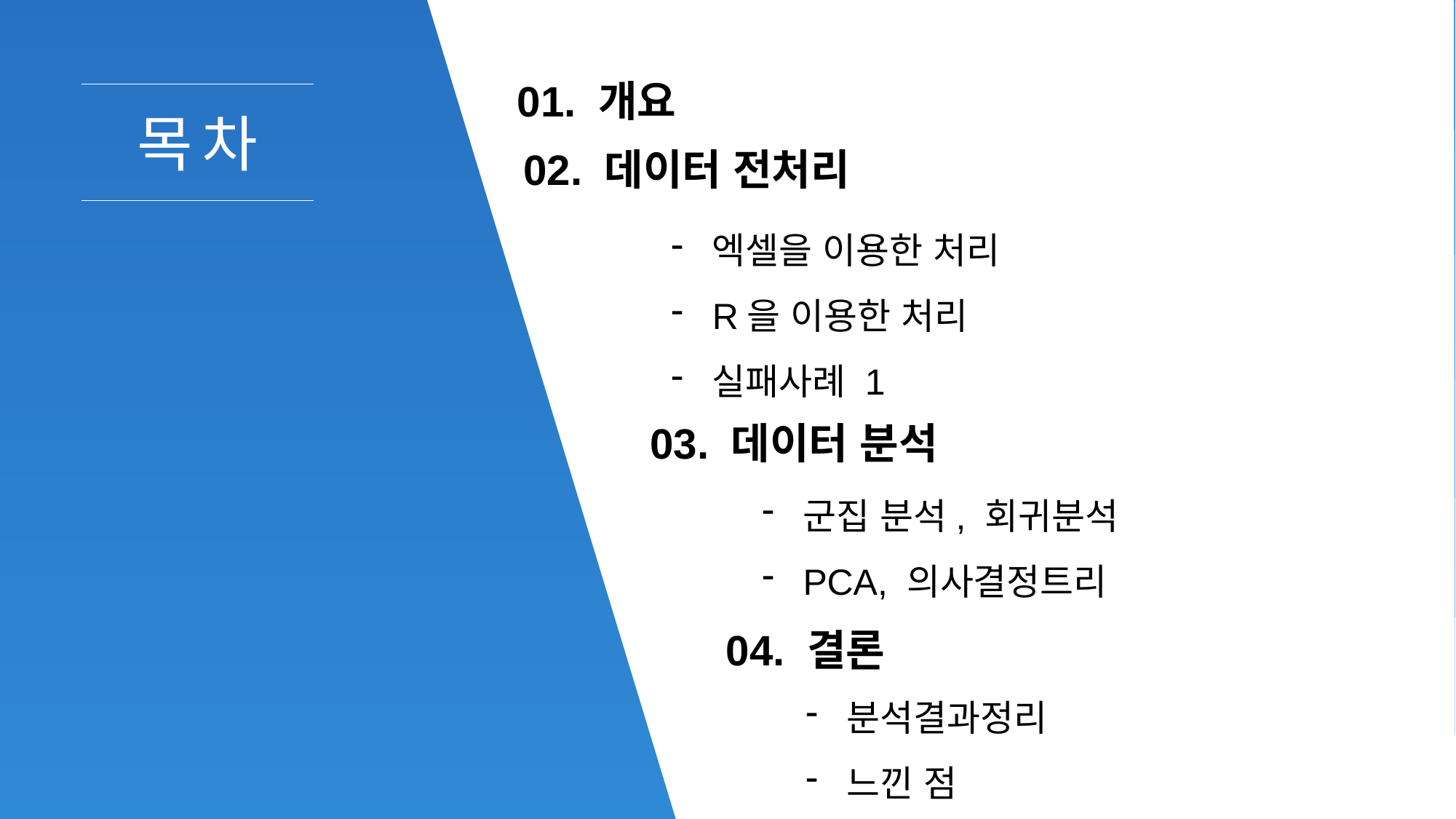

01. 개요
목차
02. 데이터 전처리
엑셀을 이용한 처리
R을 이용한 처리
실패사례 1
03. 데이터 분석
군집 분석, 회귀분석
PCA, 의사결정트리
04. 결론
분석결과정리
느낀 점